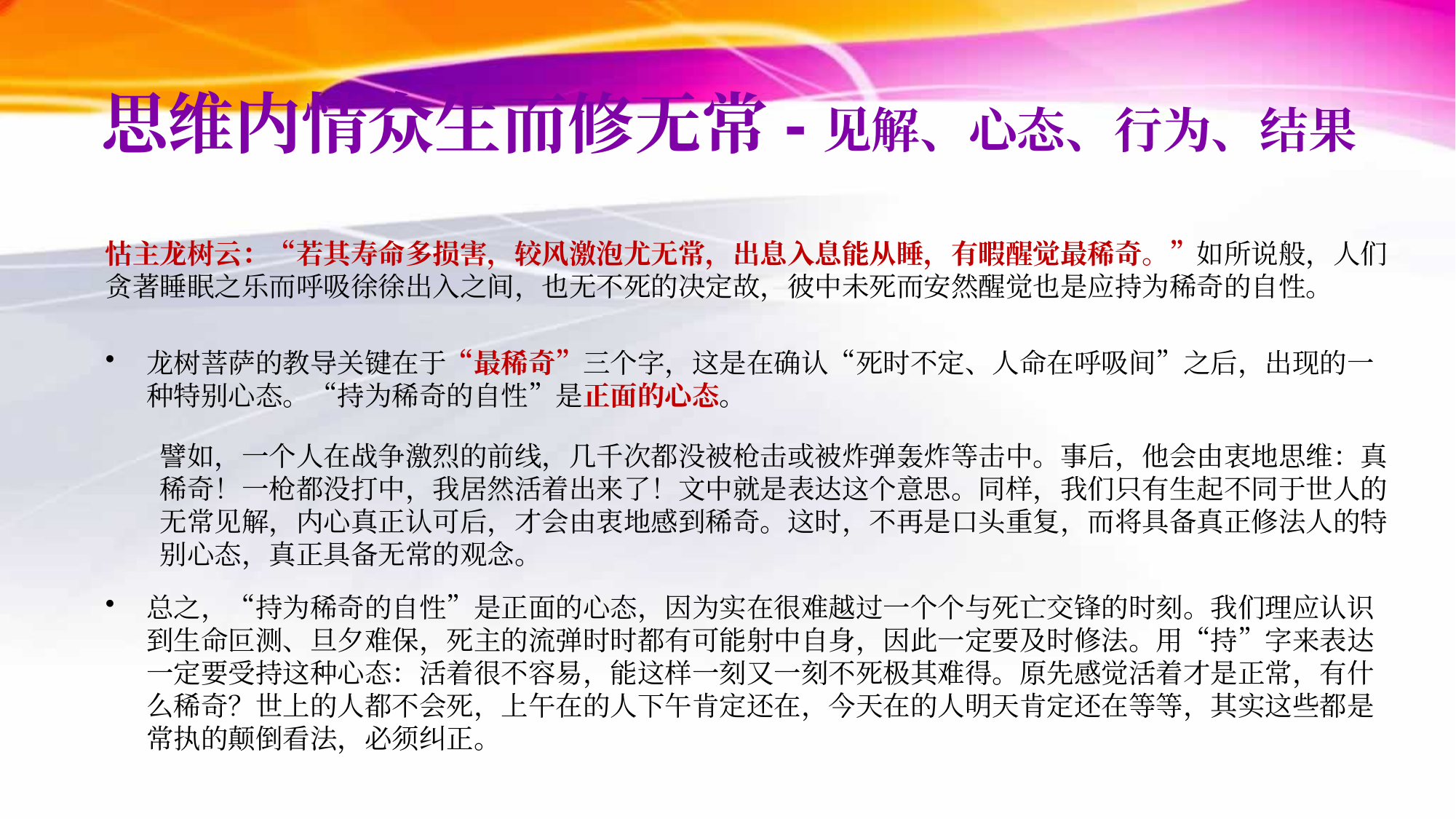

# 思维内情众生而修无常-见解、心态、行为、结果
怙主龙树云：“若其寿命多损害，较风激泡尤无常，出息入息能从睡，有暇醒觉最稀奇。”如所说般，人们贪著睡眠之乐而呼吸徐徐出入之间，也无不死的决定故，彼中未死而安然醒觉也是应持为稀奇的自性。

龙树菩萨的教导关键在于“最稀奇”三个字，这是在确认“死时不定、人命在呼吸间”之后，出现的一种特别心态。“持为稀奇的自性”是正面的心态。

譬如，一个人在战争激烈的前线，几千次都没被枪击或被炸弹轰炸等击中。事后，他会由衷地思维：真稀奇！一枪都没打中，我居然活着出来了！文中就是表达这个意思。同样，我们只有生起不同于世人的无常见解，内心真正认可后，才会由衷地感到稀奇。这时，不再是口头重复，而将具备真正修法人的特别心态，真正具备无常的观念。

总之，“持为稀奇的自性”是正面的心态，因为实在很难越过一个个与死亡交锋的时刻。我们理应认识到生命叵测、旦夕难保，死主的流弹时时都有可能射中自身，因此一定要及时修法。用“持”字来表达一定要受持这种心态：活着很不容易，能这样一刻又一刻不死极其难得。原先感觉活着才是正常，有什么稀奇？世上的人都不会死，上午在的人下午肯定还在，今天在的人明天肯定还在等等，其实这些都是常执的颠倒看法，必须纠正。